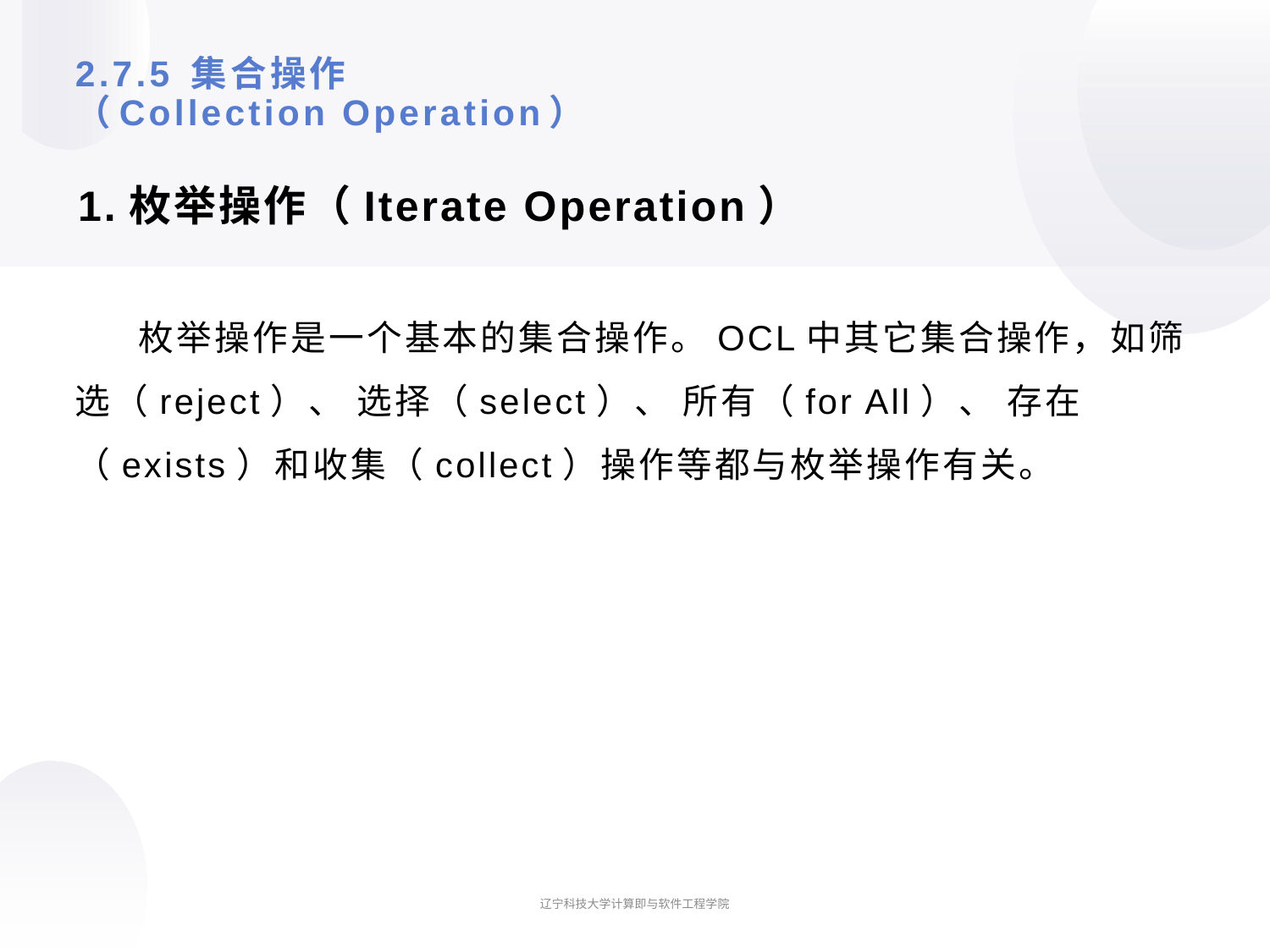

# 2.7.5 集合操作 （Collection Operation）
1.枚举操作（Iterate Operation）

枚举操作是一个基本的集合操作。OCL中其它集合操作，如筛选（reject）、 选择（select）、 所有（for All）、 存在（exists）和收集（collect）操作等都与枚举操作有关。

辽宁科技大学计算即与软件工程学院
148